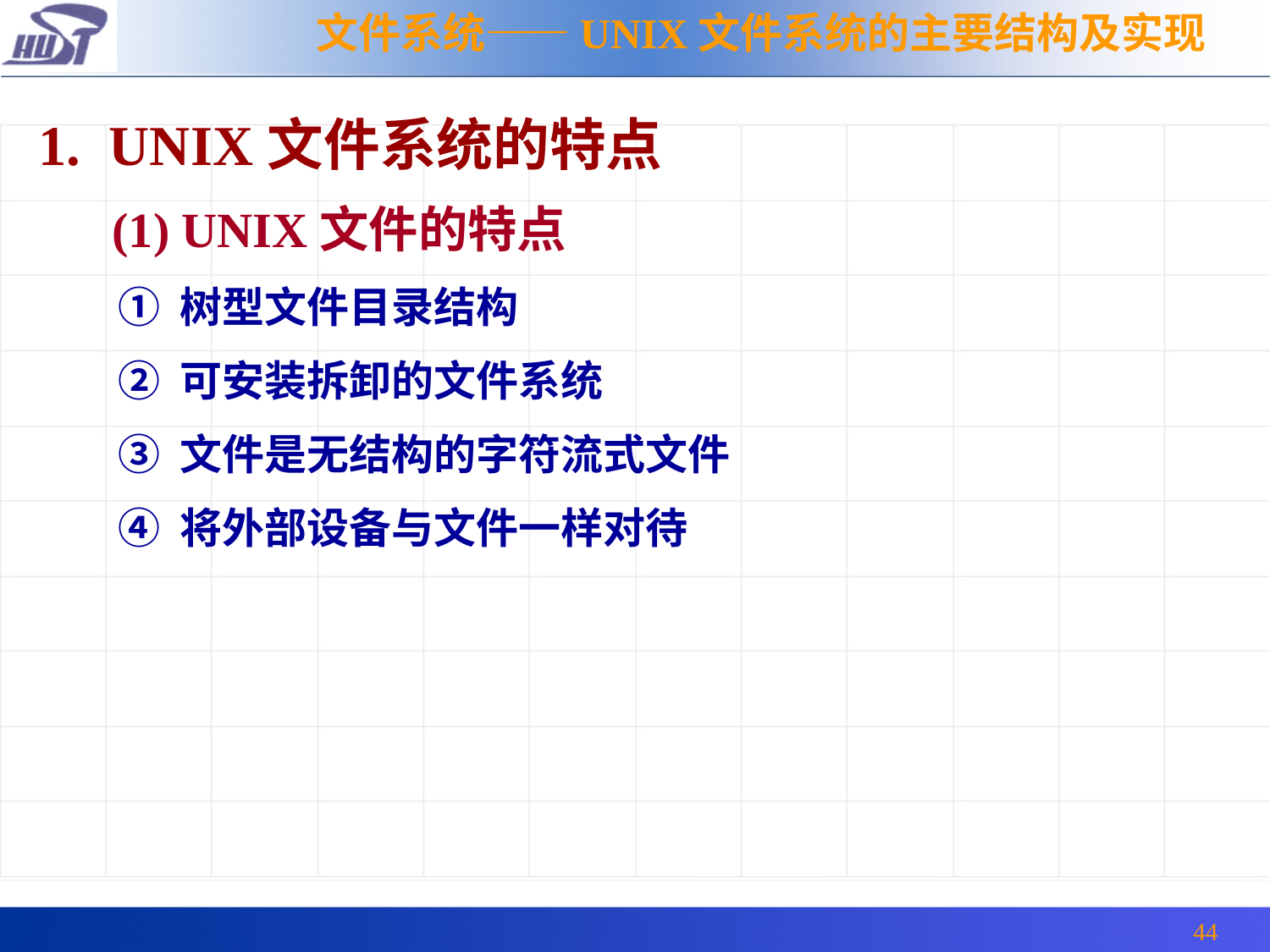

文件系统——UNIX文件系统的主要结构及实现
1.  UNIX文件系统的特点
      (1) UNIX文件的特点
① 树型文件目录结构
② 可安装拆卸的文件系统
③ 文件是无结构的字符流式文件
④ 将外部设备与文件一样对待
44